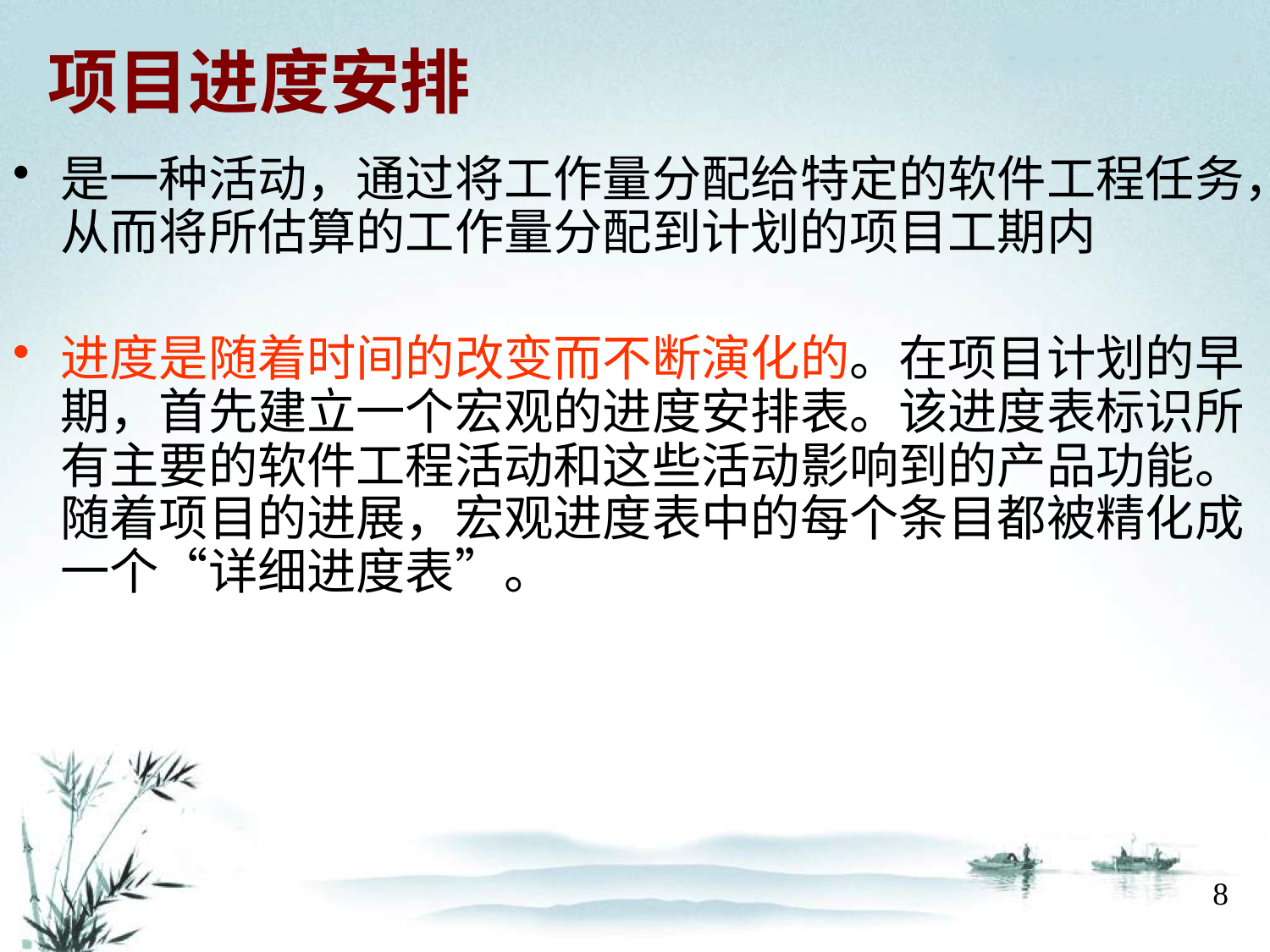

# 项目进度安排
是一种活动，通过将工作量分配给特定的软件工程任务，从而将所估算的工作量分配到计划的项目工期内

进度是随着时间的改变而不断演化的。在项目计划的早期，首先建立一个宏观的进度安排表。该进度表标识所有主要的软件工程活动和这些活动影响到的产品功能。随着项目的进展，宏观进度表中的每个条目都被精化成一个“详细进度表”。

8